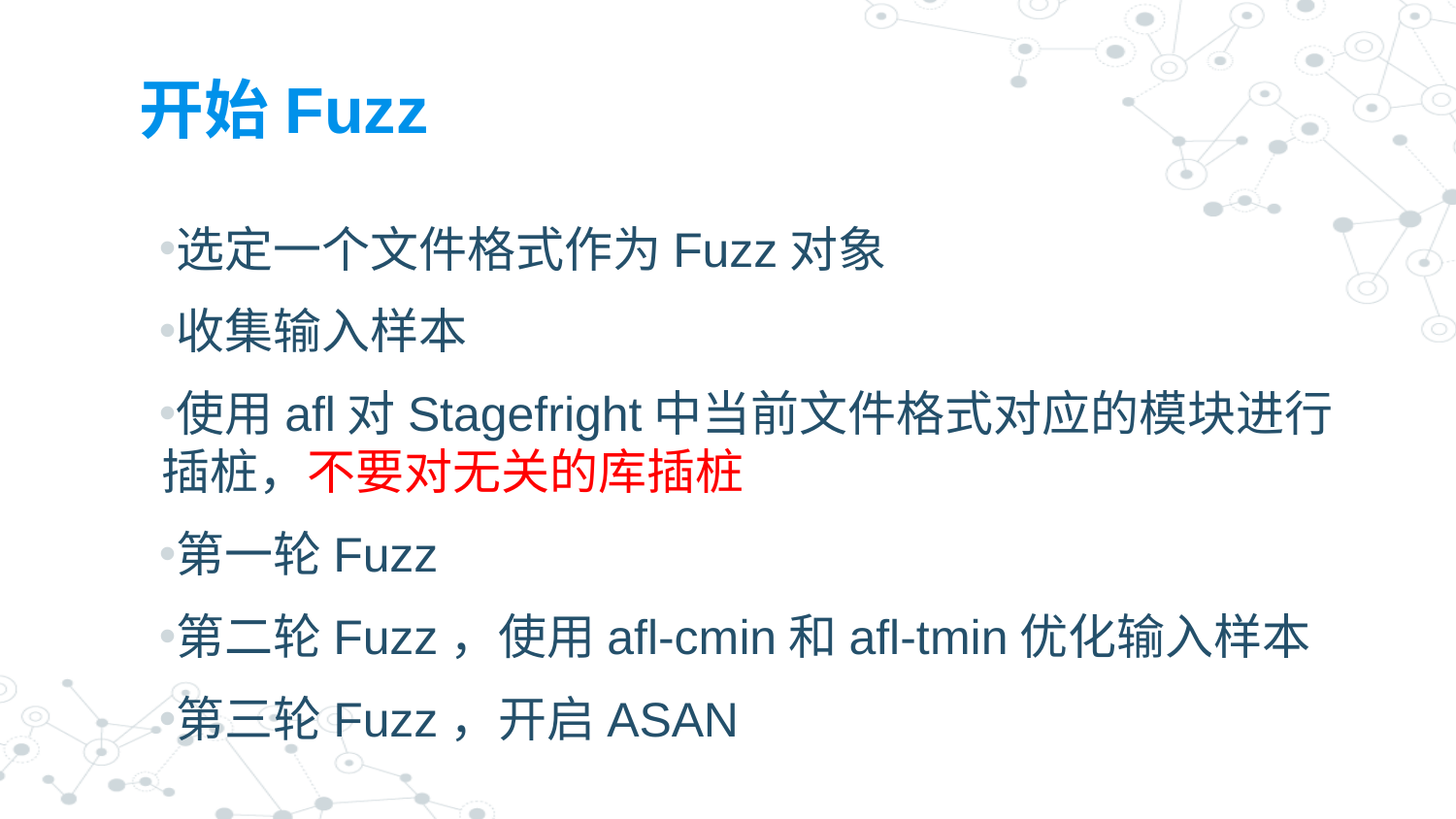

# 开始Fuzz
选定一个文件格式作为Fuzz对象
收集输入样本
使用afl对Stagefright中当前文件格式对应的模块进行插桩，不要对无关的库插桩
第一轮Fuzz
第二轮Fuzz，使用afl-cmin和afl-tmin优化输入样本
第三轮Fuzz，开启ASAN